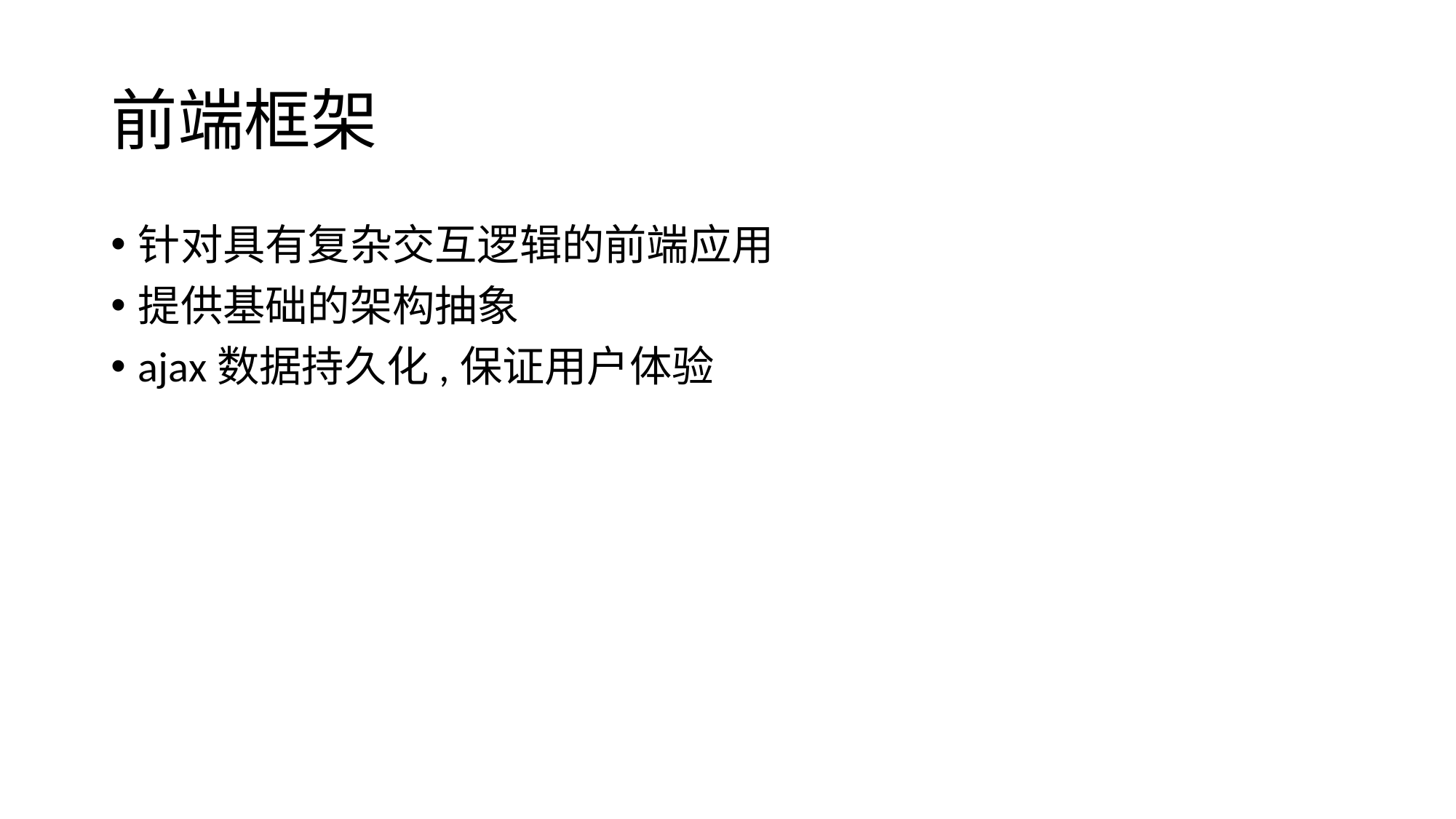

# 前端框架
针对具有复杂交互逻辑的前端应用
提供基础的架构抽象
ajax数据持久化,保证用户体验